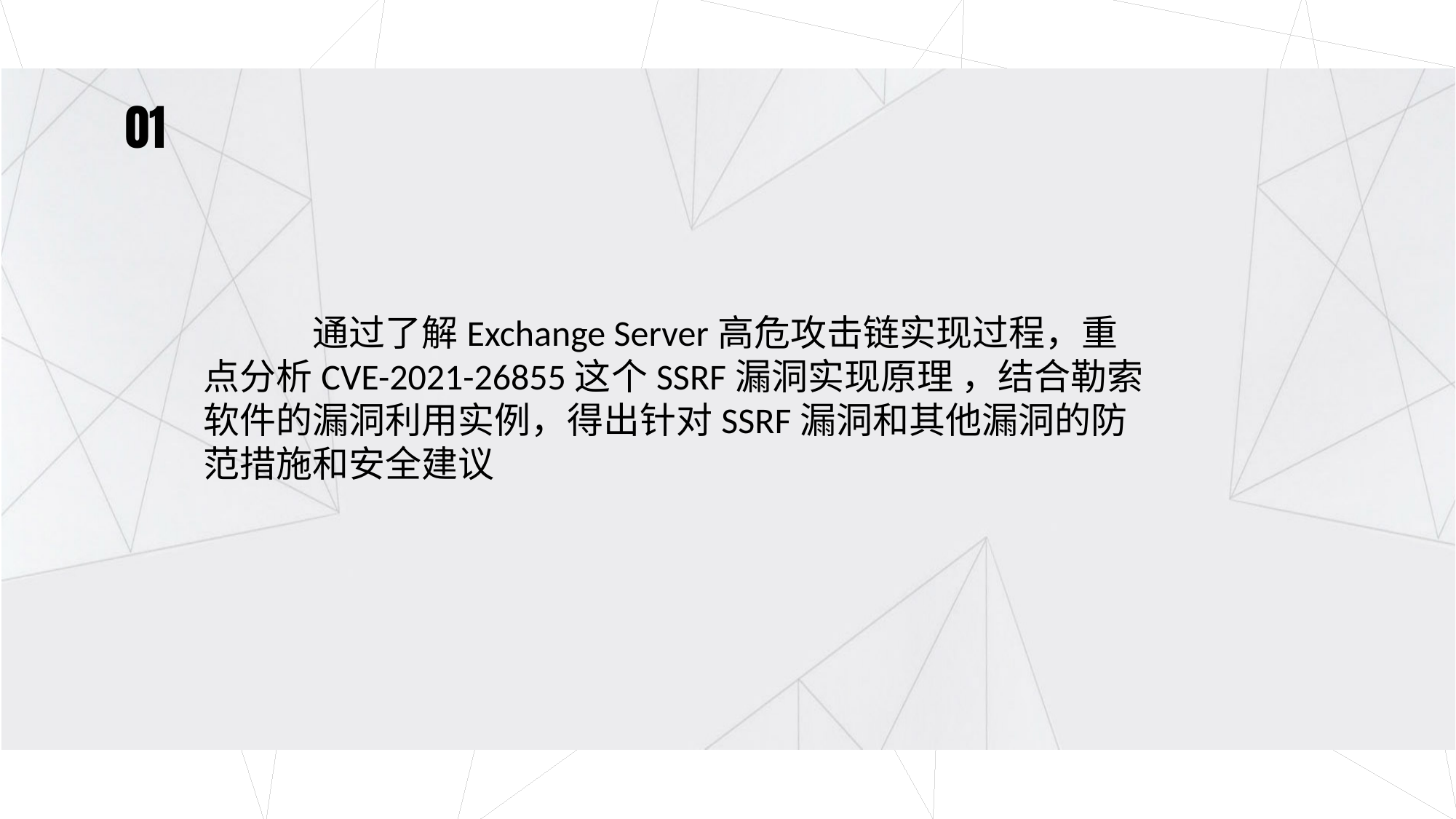

01
	通过了解Exchange Server高危攻击链实现过程，重点分析CVE-2021-26855这个SSRF漏洞实现原理 ，结合勒索软件的漏洞利用实例，得出针对SSRF漏洞和其他漏洞的防范措施和安全建议